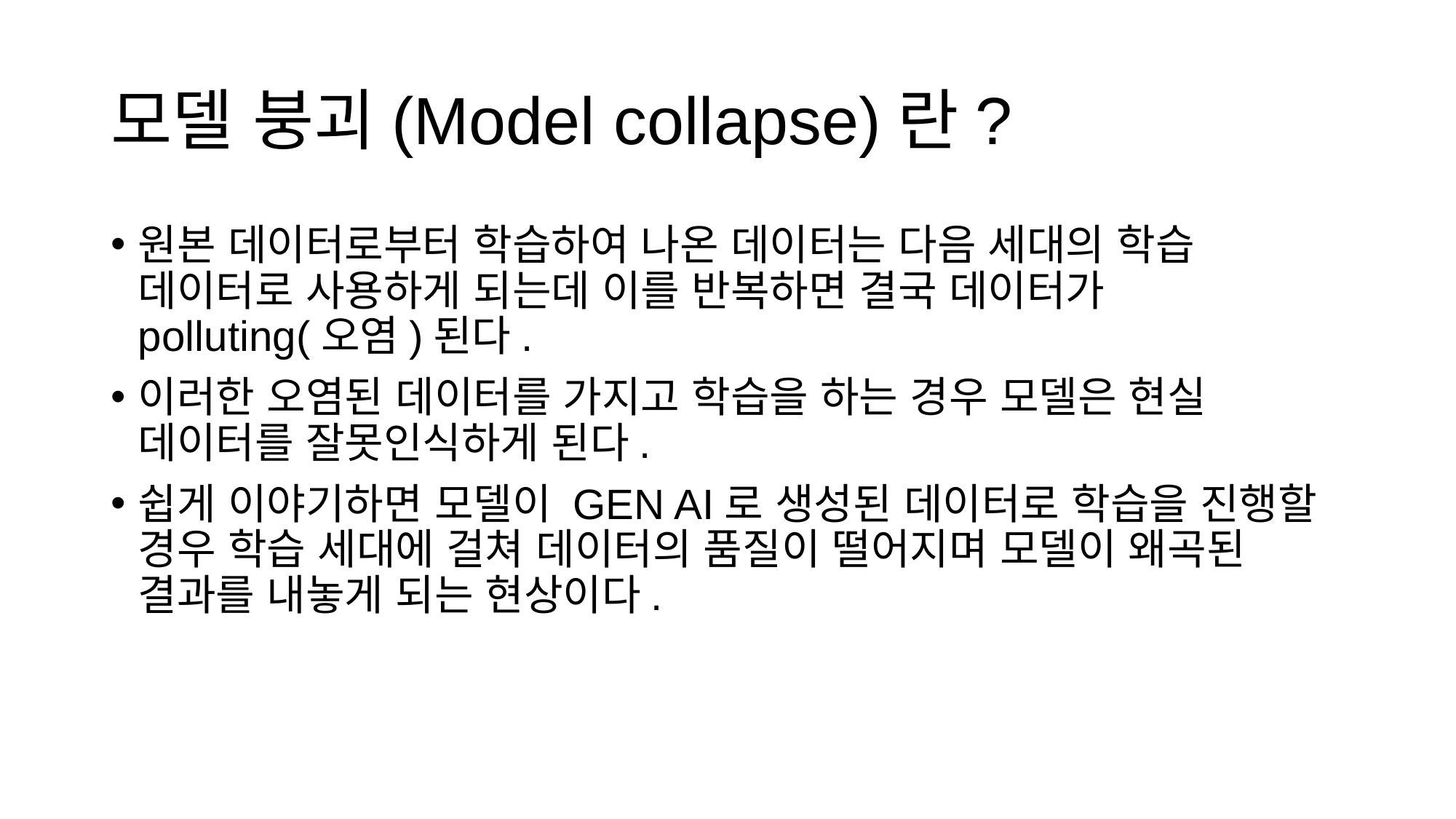

# 모델 붕괴(Model collapse)란?
원본 데이터로부터 학습하여 나온 데이터는 다음 세대의 학습 데이터로 사용하게 되는데 이를 반복하면 결국 데이터가 polluting(오염)된다.
이러한 오염된 데이터를 가지고 학습을 하는 경우 모델은 현실 데이터를 잘못인식하게 된다.
쉽게 이야기하면 모델이 GEN AI로 생성된 데이터로 학습을 진행할 경우 학습 세대에 걸쳐 데이터의 품질이 떨어지며 모델이 왜곡된 결과를 내놓게 되는 현상이다.